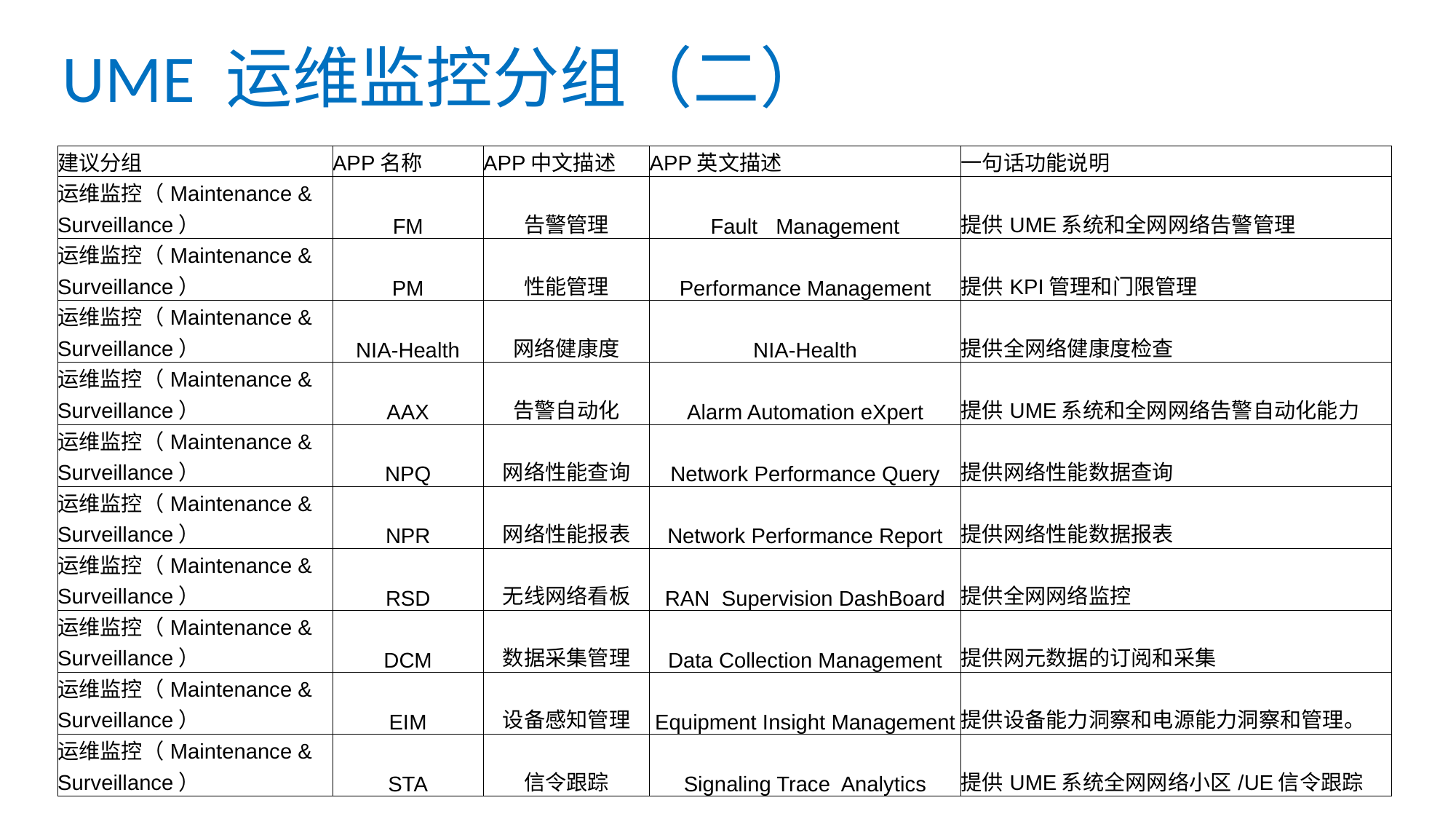

# UME 运维监控分组（二）
| 建议分组 | APP名称 | APP中文描述 | APP英文描述 | 一句话功能说明 |
| --- | --- | --- | --- | --- |
| 运维监控（Maintenance & Surveillance） | FM | 告警管理 | Fault Management | 提供UME系统和全网网络告警管理 |
| 运维监控（Maintenance & Surveillance） | PM | 性能管理 | Performance Management | 提供KPI管理和门限管理 |
| 运维监控（Maintenance & Surveillance） | NIA-Health | 网络健康度 | NIA-Health | 提供全网络健康度检查 |
| 运维监控（Maintenance & Surveillance） | AAX | 告警自动化 | Alarm Automation eXpert | 提供UME系统和全网网络告警自动化能力 |
| 运维监控（Maintenance & Surveillance） | NPQ | 网络性能查询 | Network Performance Query | 提供网络性能数据查询 |
| 运维监控（Maintenance & Surveillance） | NPR | 网络性能报表 | Network Performance Report | 提供网络性能数据报表 |
| 运维监控（Maintenance & Surveillance） | RSD | 无线网络看板 | RAN Supervision DashBoard | 提供全网网络监控 |
| 运维监控（Maintenance & Surveillance） | DCM | 数据采集管理 | Data Collection Management | 提供网元数据的订阅和采集 |
| 运维监控（Maintenance & Surveillance） | EIM | 设备感知管理 | Equipment Insight Management | 提供设备能力洞察和电源能力洞察和管理。 |
| 运维监控（Maintenance & Surveillance） | STA | 信令跟踪 | Signaling Trace Analytics | 提供UME系统全网网络小区/UE信令跟踪 |